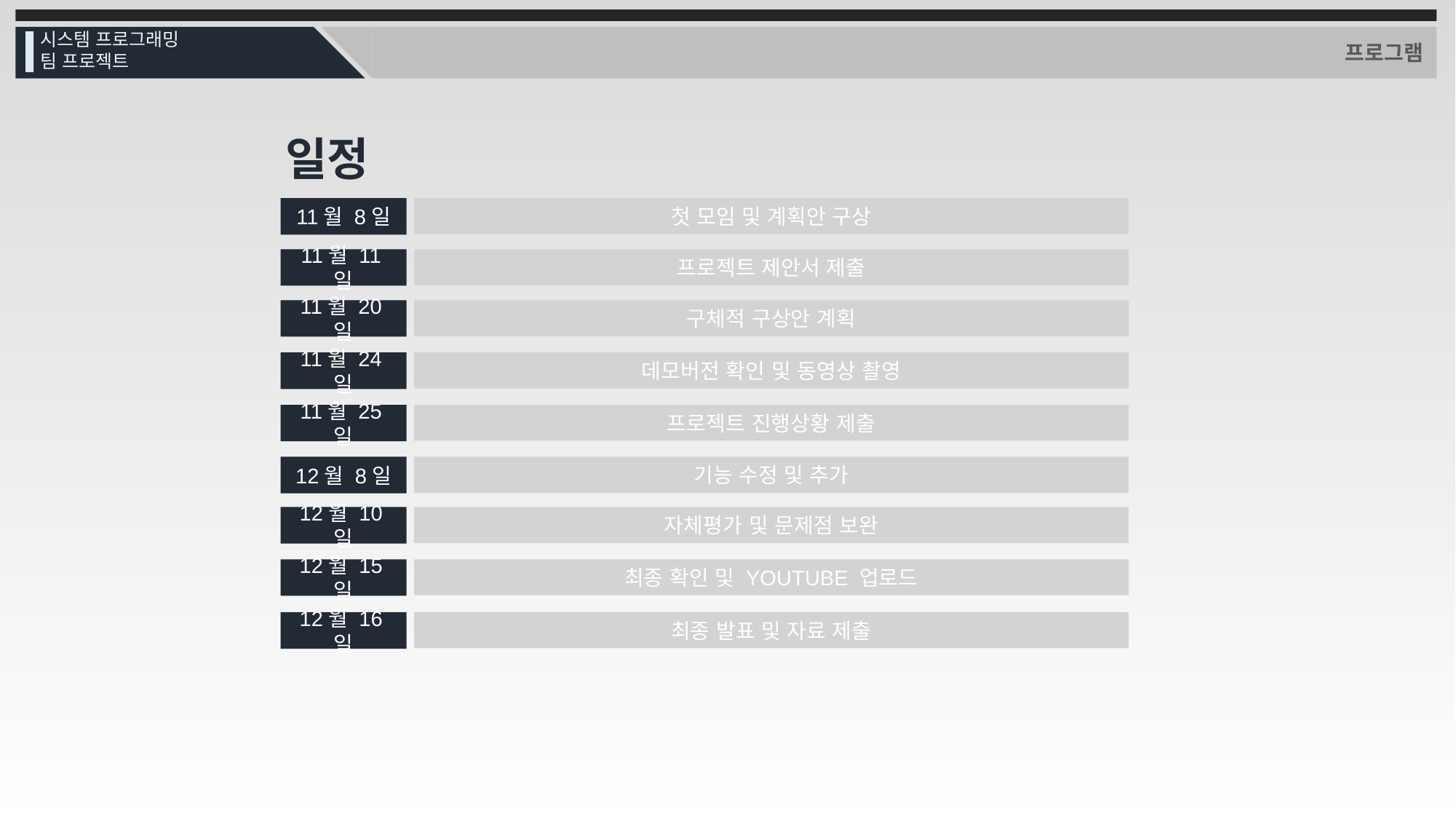

시스템 프로그래밍
팀 프로젝트

프로그램
일정
11월 8일
첫 모임 및 계획안 구상
11월 11일
프로젝트 제안서 제출
11월 20일
구체적 구상안 계획
11월 24일
데모버전 확인 및 동영상 촬영
11월 25일
프로젝트 진행상황 제출
12월 8일
기능 수정 및 추가
12월 10일
자체평가 및 문제점 보완
12월 15일
최종 확인 및 YOUTUBE 업로드
12월 16일
최종 발표 및 자료 제출